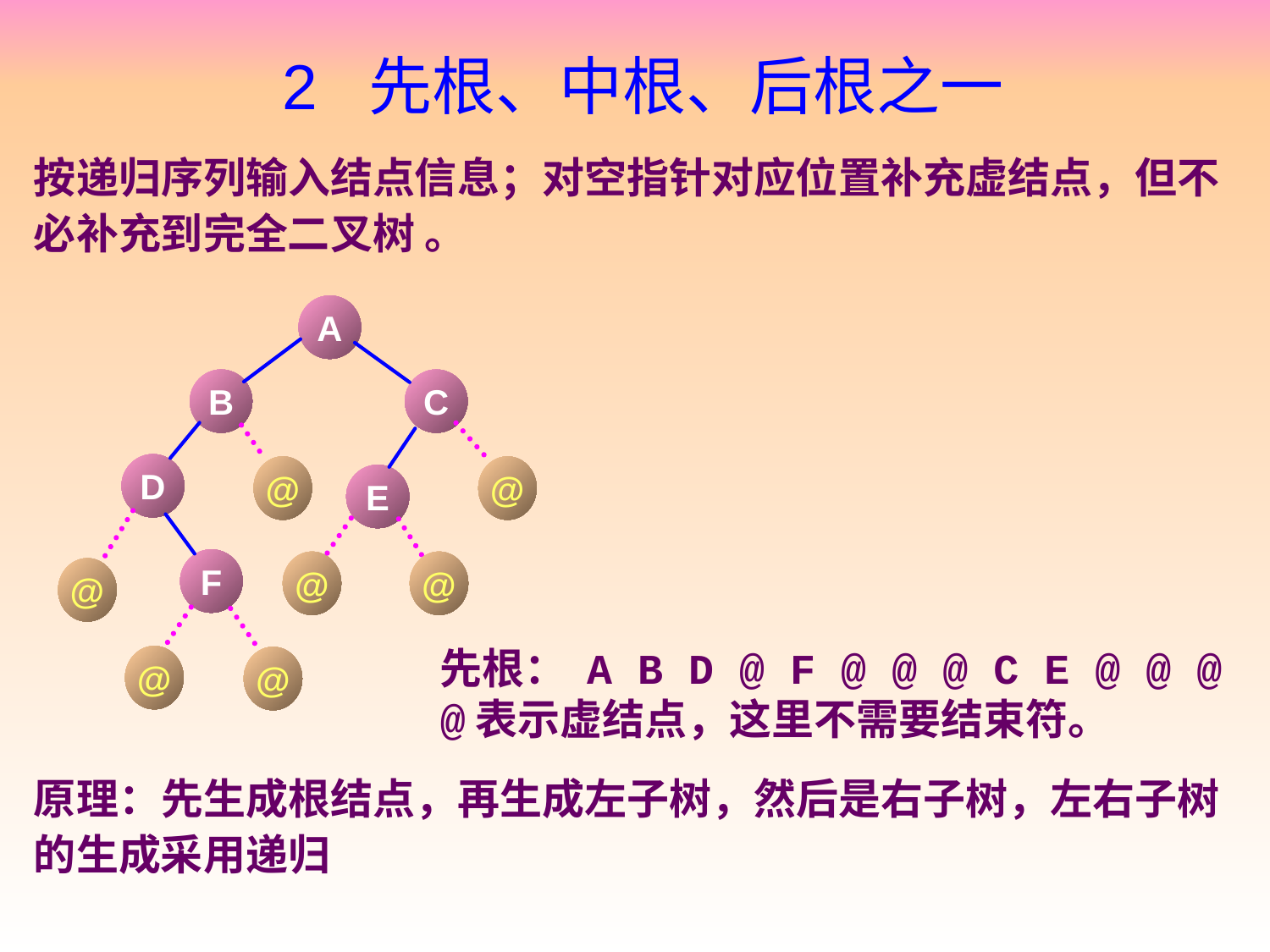

# 2  先根、中根、后根之一
按递归序列输入结点信息；对空指针对应位置补充虚结点，但不必补充到完全二叉树 。
A

B
C

@
@

@
@
@

@
@

D
E

F
先根： A B D @ F @ @ @ C E @ @ @
@表示虚结点，这里不需要结束符。
原理：先生成根结点，再生成左子树，然后是右子树，左右子树的生成采用递归